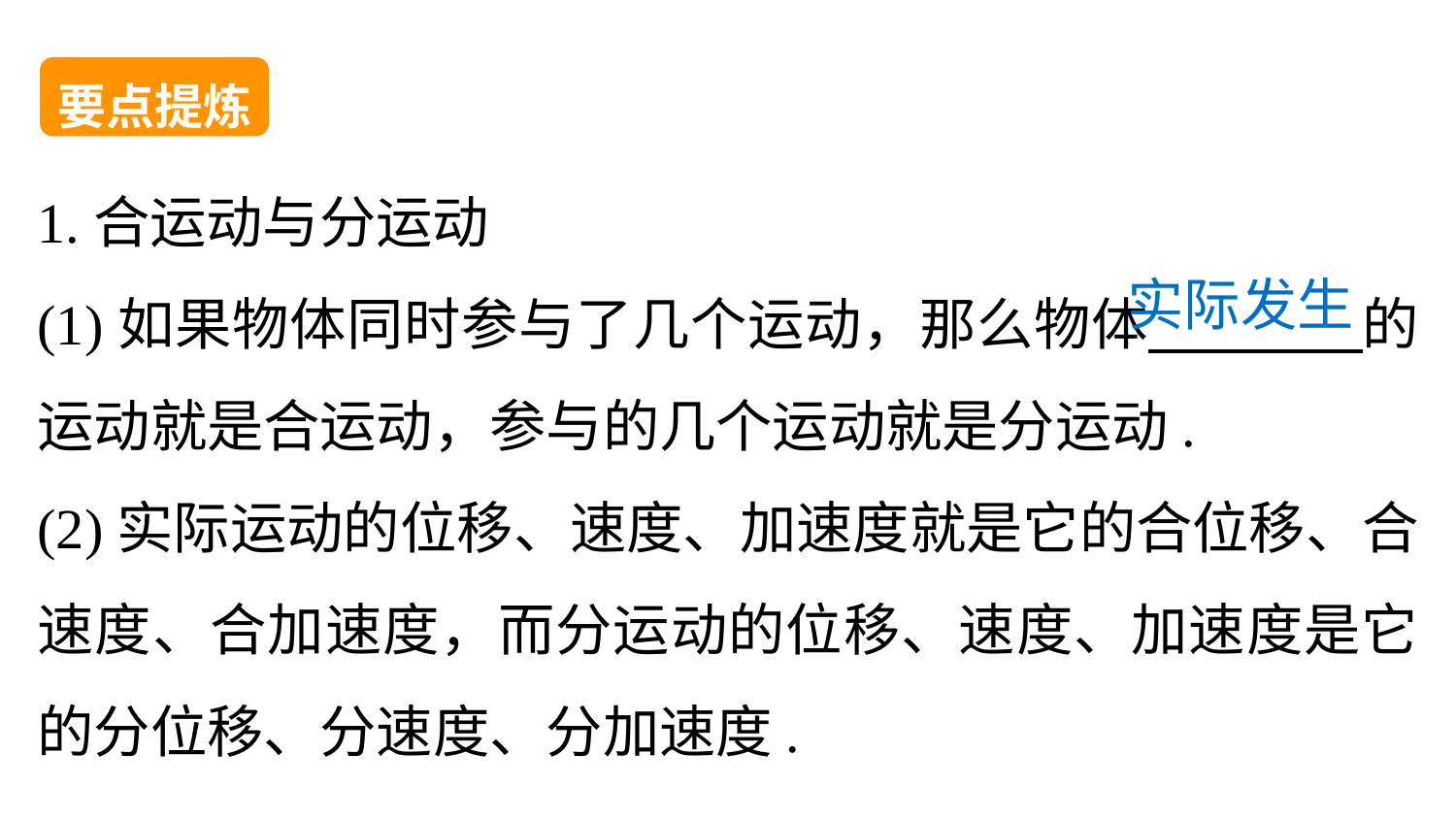

要点提炼
1.合运动与分运动
(1)如果物体同时参与了几个运动，那么物体                的运动就是合运动，参与的几个运动就是分运动.
(2)实际运动的位移、速度、加速度就是它的合位移、合速度、合加速度，而分运动的位移、速度、加速度是它的分位移、分速度、分加速度.
实际发生